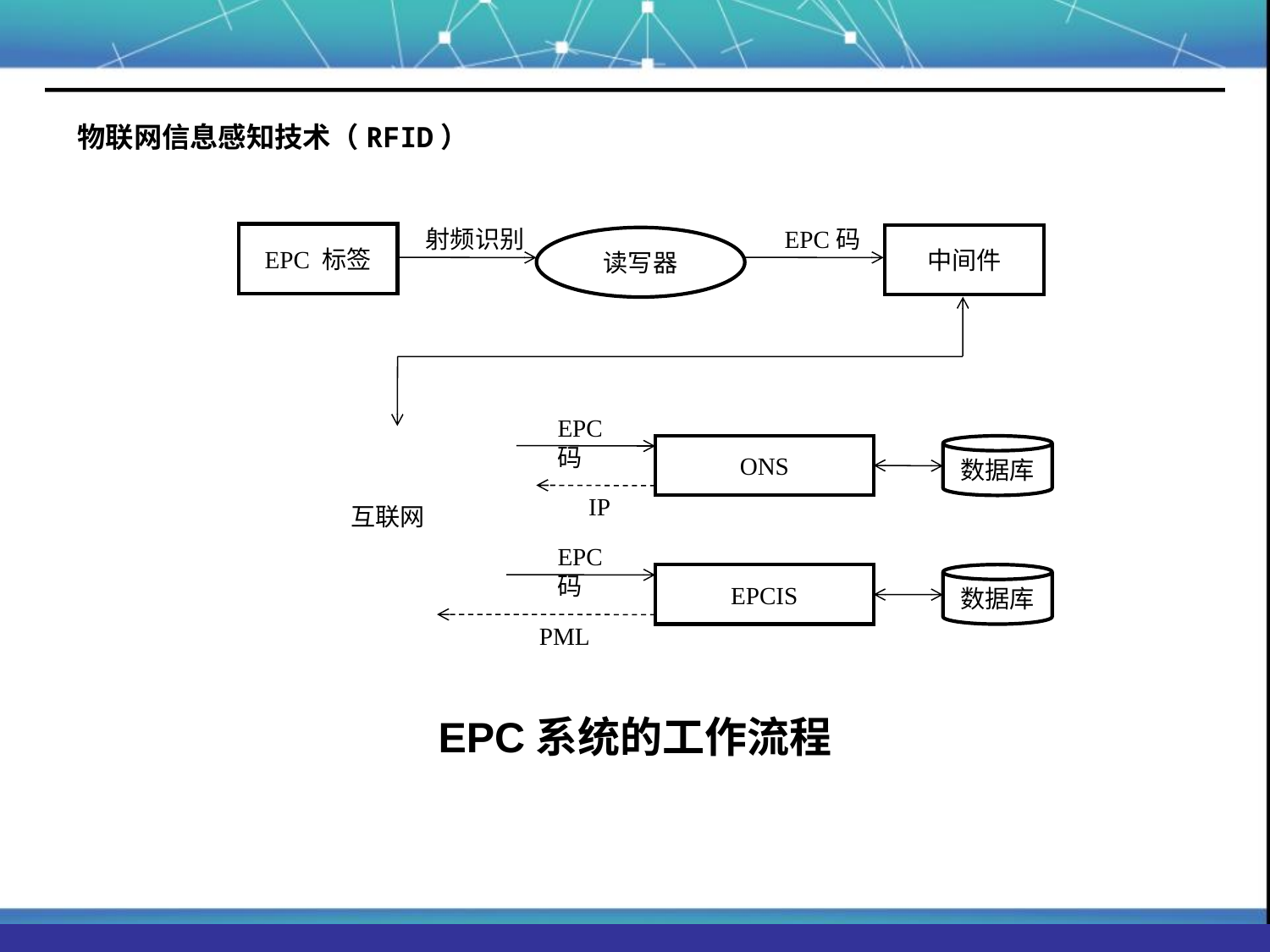

# 物联网信息感知技术（RFID）

EPC系统的工作流程

  射频识别
EPC码
EPC 标签
中间件
读写器

EPC码
ONS
数据库

IP
互联网
EPC码
EPCIS
数据库

PML